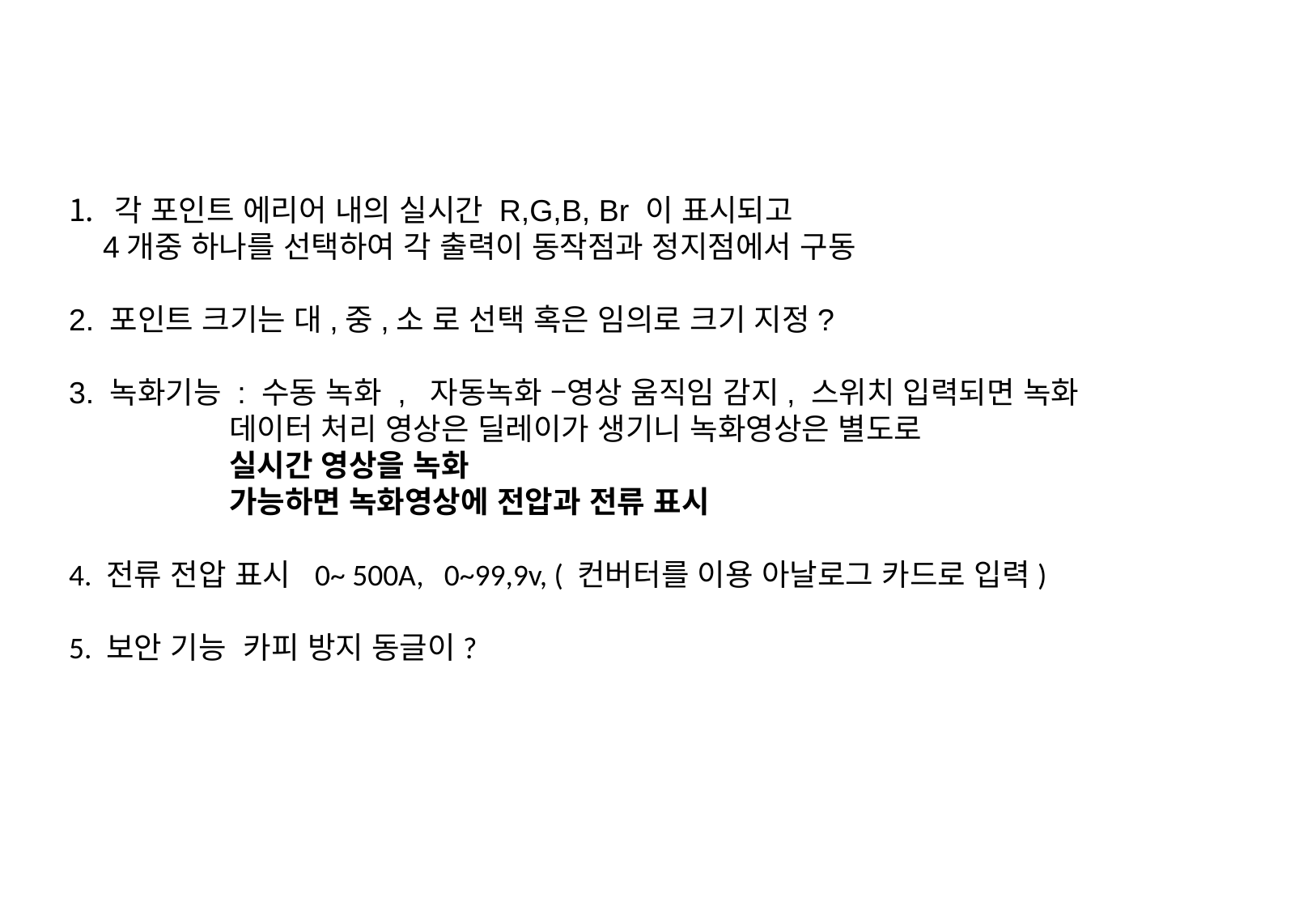

각 포인트 에리어 내의 실시간 R,G,B, Br 이 표시되고
    4개중 하나를 선택하여 각 출력이 동작점과 정지점에서 구동

2. 포인트 크기는 대,중,소 로 선택 혹은 임의로 크기 지정?

3. 녹화기능 : 수동 녹화 ,  자동녹화 –영상 움직임 감지, 스위치 입력되면 녹화
                  데이터 처리 영상은 딜레이가 생기니 녹화영상은 별도로
                  실시간 영상을 녹화
                  가능하면 녹화영상에 전압과 전류 표시

4. 전류 전압 표시  0~ 500A,   0~99,9v, ( 컨버터를 이용 아날로그 카드로 입력)

5. 보안 기능  카피 방지 동글이?